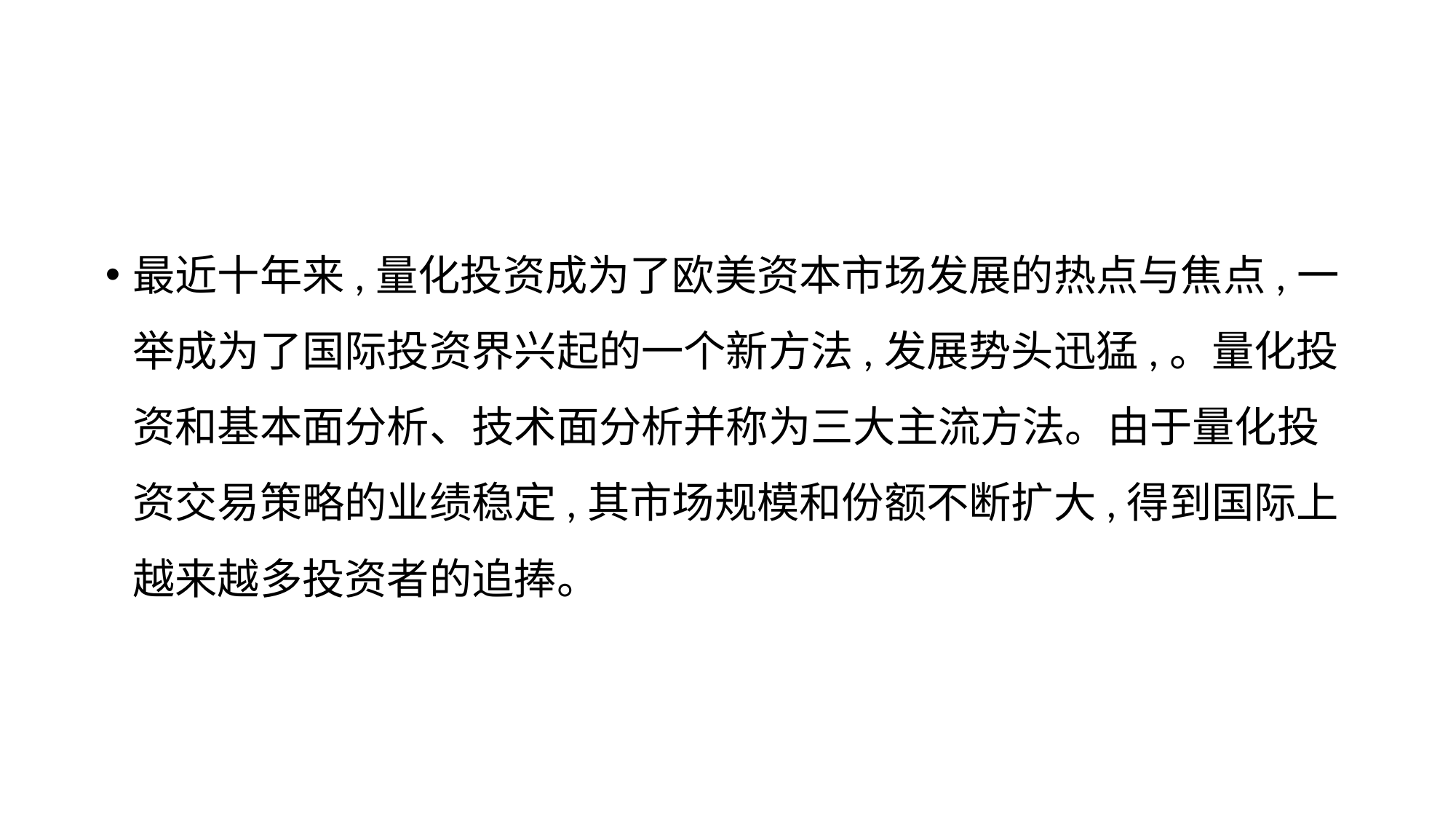

#
最近十年来,量化投资成为了欧美资本市场发展的热点与焦点,一举成为了国际投资界兴起的一个新方法,发展势头迅猛,。量化投资和基本面分析、技术面分析并称为三大主流方法。由于量化投资交易策略的业绩稳定,其市场规模和份额不断扩大,得到国际上越来越多投资者的追捧。